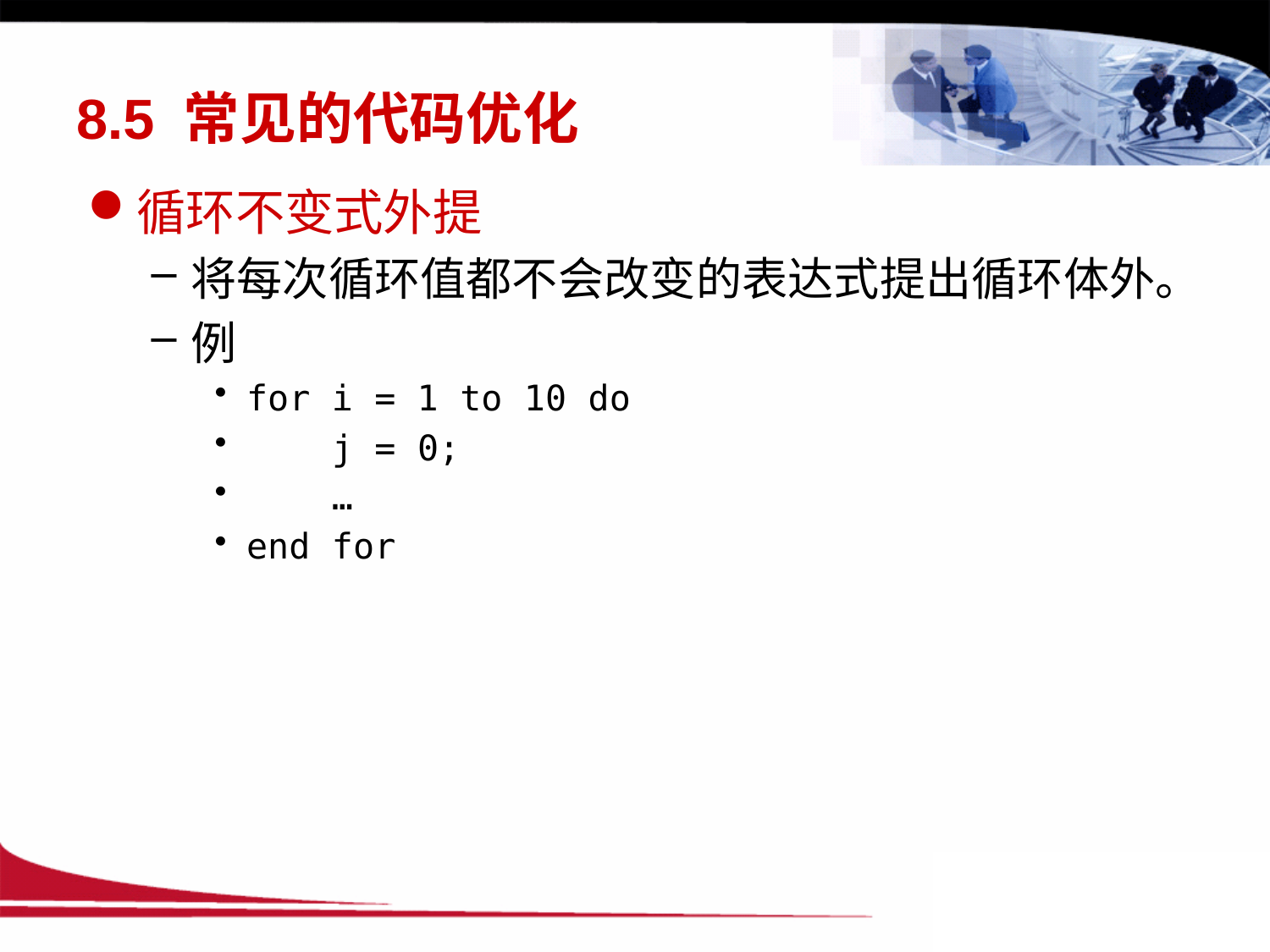

# 8.5 常见的代码优化
循环不变式外提
将每次循环值都不会改变的表达式提出循环体外。
例
for i = 1 to 10 do
    j = 0;
    …
end for